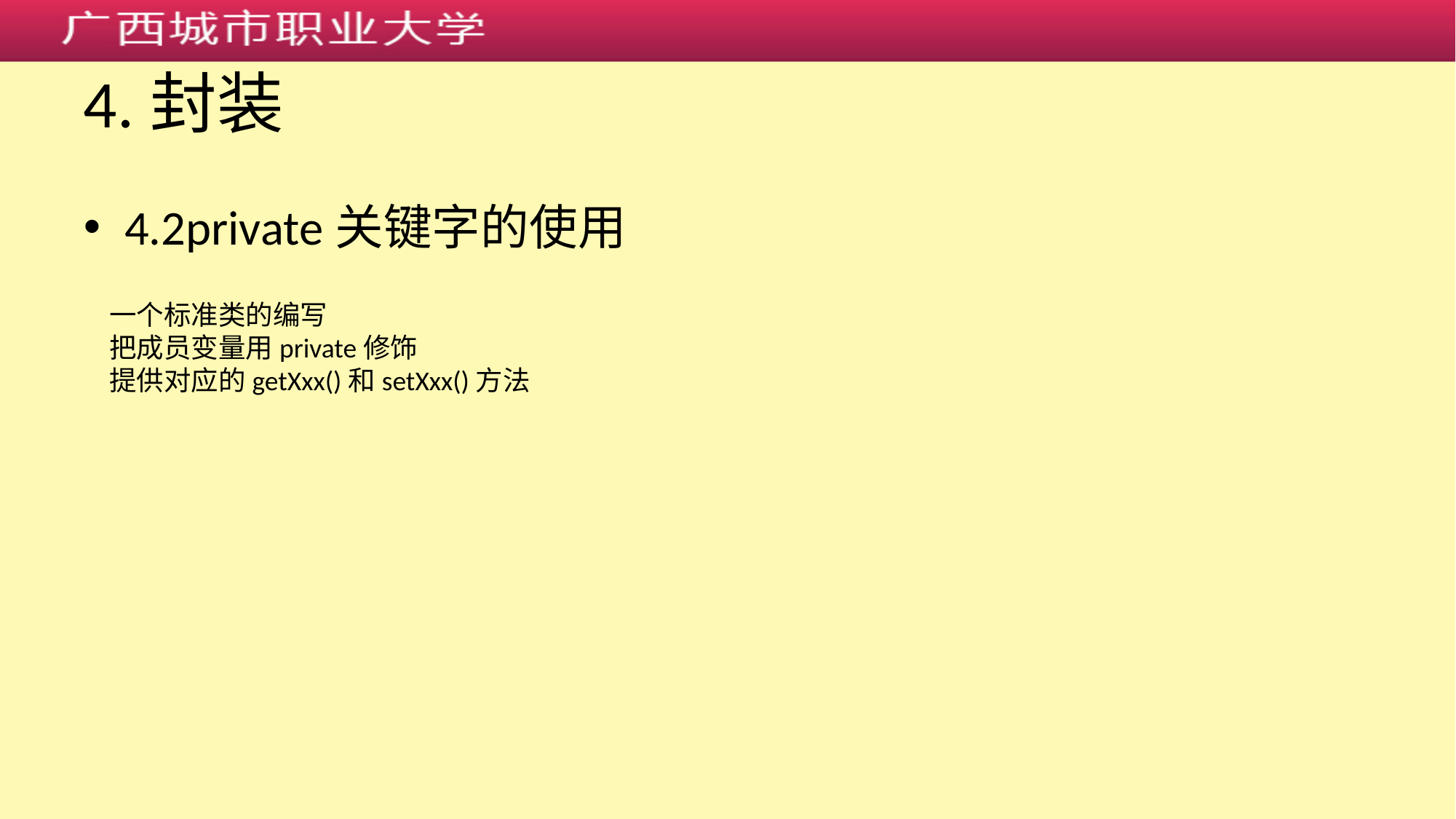

# 4.封装
4.2private关键字的使用
一个标准类的编写
把成员变量用private修饰
提供对应的getXxx()和setXxx()方法